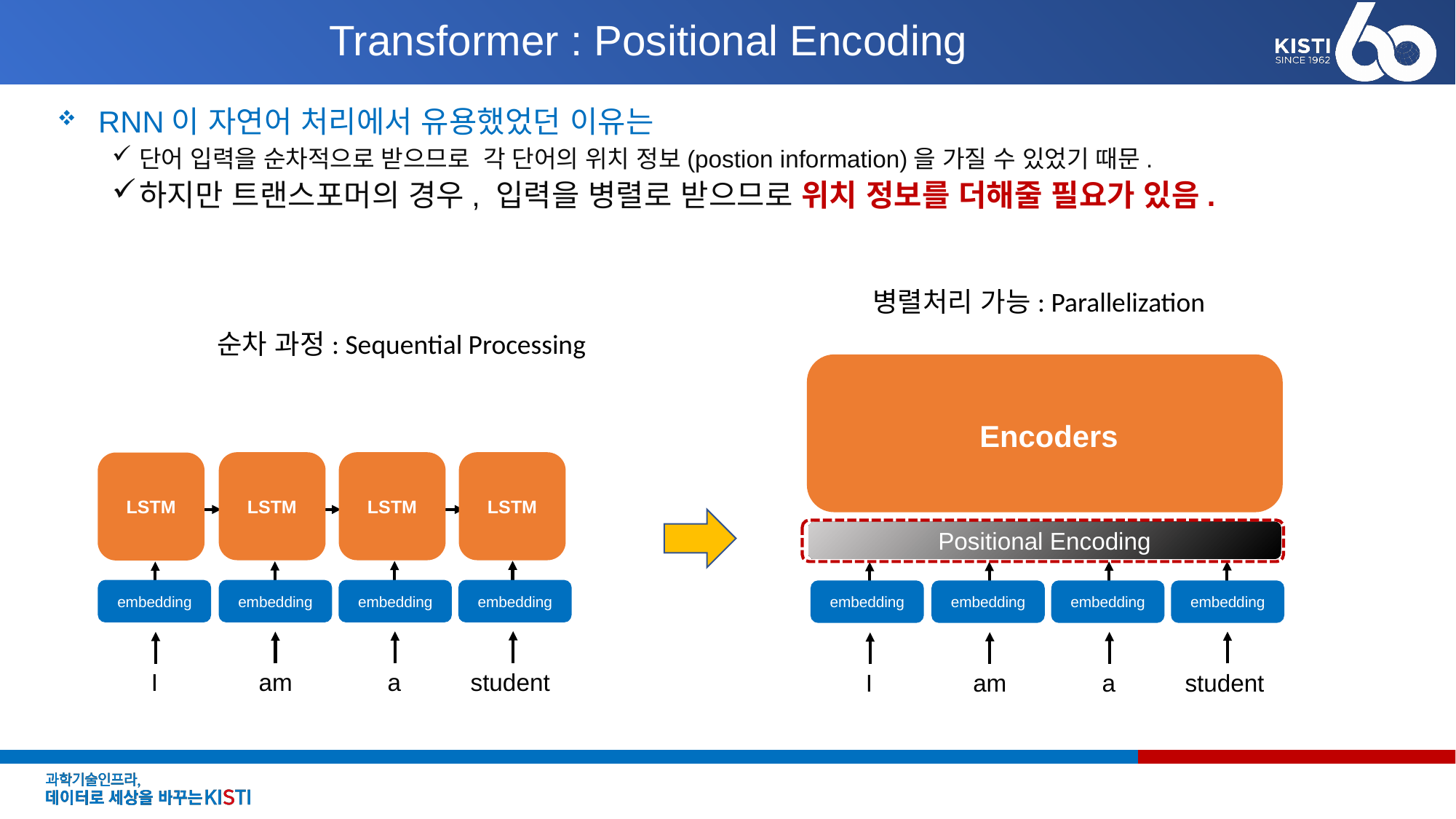

# Transformer : Positional Encoding

RNN이 자연어 처리에서 유용했었던 이유는
단어 입력을 순차적으로 받으므로  각 단어의 위치 정보(postion information)을 가질 수 있었기 때문.
하지만 트랜스포머의 경우, 입력을 병렬로 받으므로 위치 정보를 더해줄 필요가 있음.
병렬처리 가능: Parallelization
순차 과정: Sequential Processing

Encoders
LSTM
LSTM
LSTM
LSTM
embedding
embedding
embedding
embedding
I
am
a
student

Positional Encoding
embedding
embedding
embedding
embedding
I
am
a
student